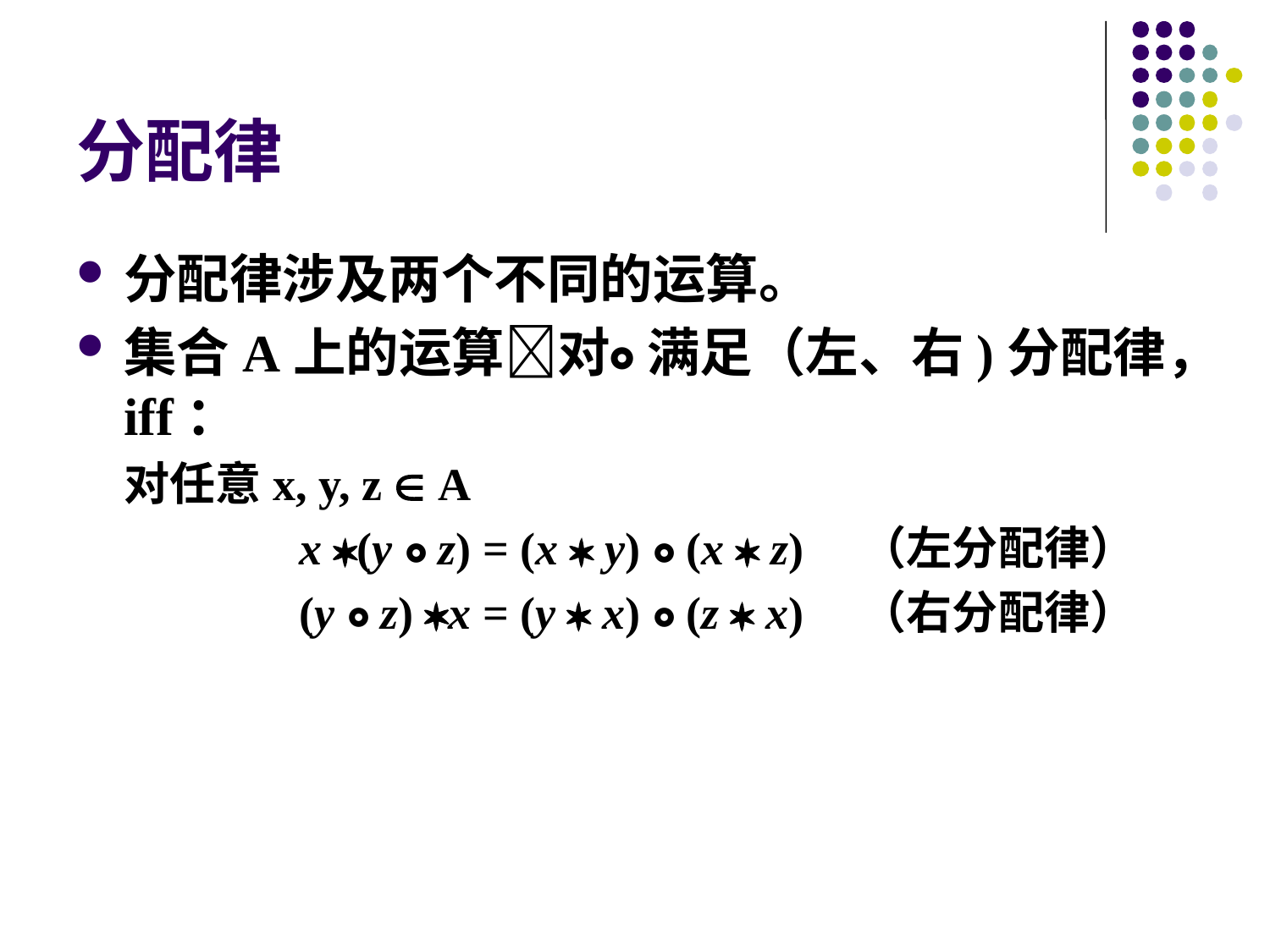

# 分配律
分配律涉及两个不同的运算。
集合A上的运算∗对  ⃘ 满足（左、右)分配律，iff：
对任意x, y, z ∈ A
		x ∗(y   ⃘ z) = (x ∗ y)   ⃘ (x ∗ z)    （左分配律）
		(y   ⃘ z) ∗x = (y ∗ x)   ⃘ (z ∗ x)    （右分配律）